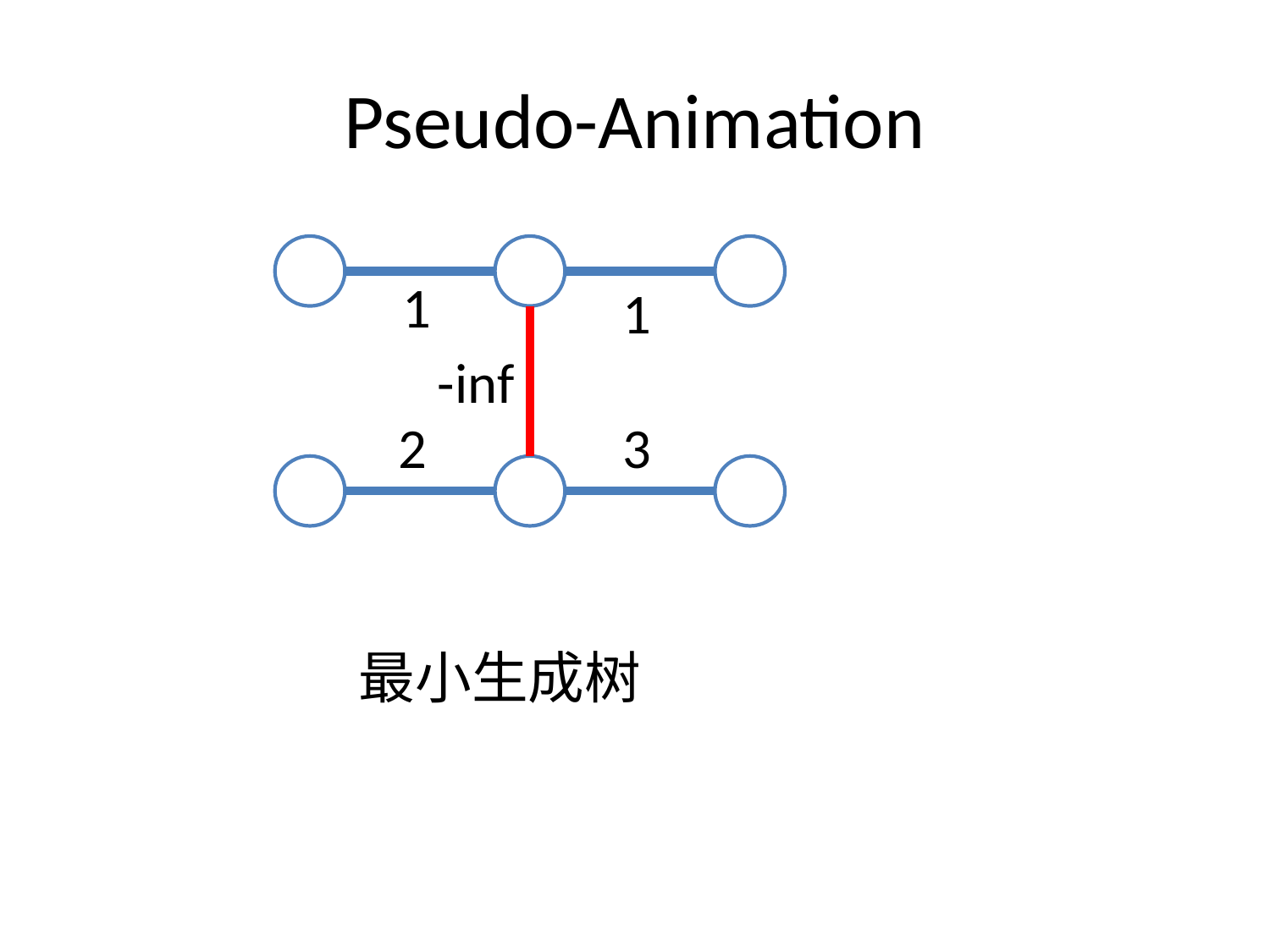

# Pseudo-Animation

1
1
-inf
3
2

最小生成树